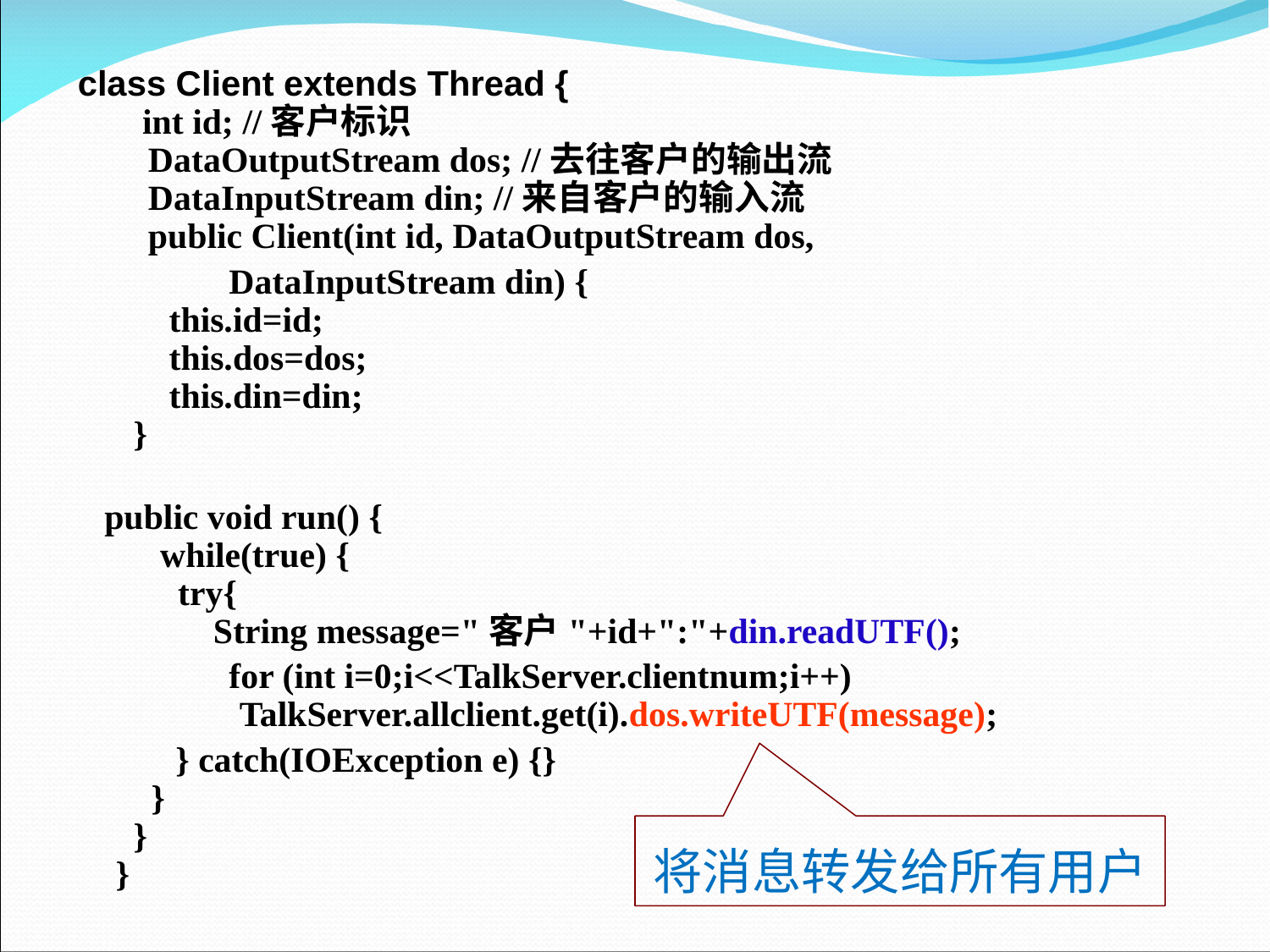

class Client extends Thread {
   int id; //客户标识
   DataOutputStream dos; //去往客户的输出流
   DataInputStream din; //来自客户的输入流
   public Client(int id, DataOutputStream dos,
                 DataInputStream din) {
      this.id=id;
      this.dos=dos;
      this.din=din;
  }
   public void run() {
     while(true) {
       try{
           String message="客户"+id+":"+din.readUTF();
                 for (int i=0;i<<TalkServer.clientnum;i++)
              TalkServer.allclient.get(i).dos.writeUTF(message);
           } catch(IOException e) {}
    }
  }
}
将消息转发给所有用户